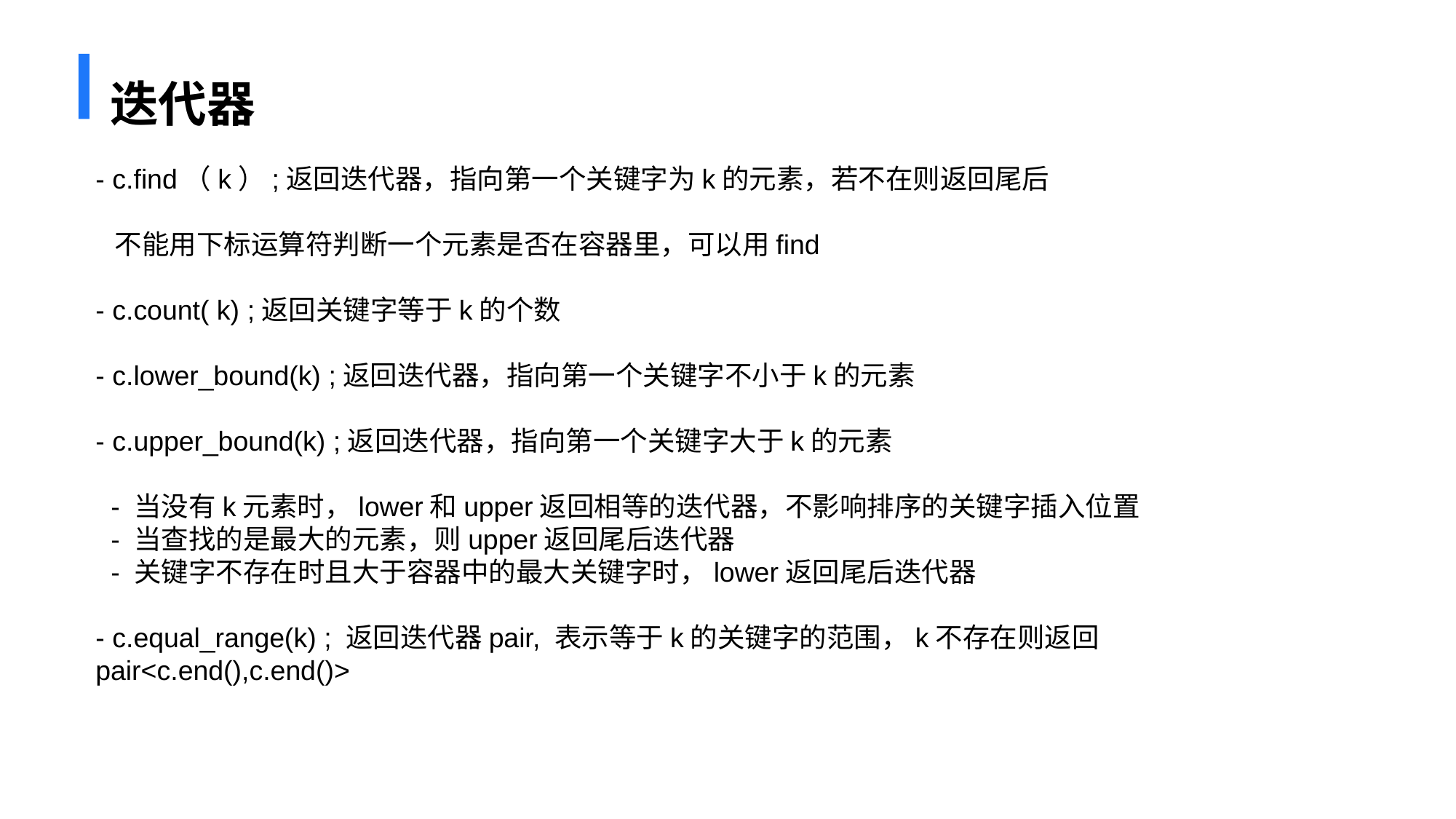

# 迭代器
- c.find（k）;返回迭代器，指向第一个关键字为k的元素，若不在则返回尾后

  不能用下标运算符判断一个元素是否在容器里，可以用find

- c.count( k) ;返回关键字等于k的个数

- c.lower_bound(k) ;返回迭代器，指向第一个关键字不小于k的元素

- c.upper_bound(k) ;返回迭代器，指向第一个关键字大于k的元素

  - 当没有k元素时，lower和upper返回相等的迭代器，不影响排序的关键字插入位置
  - 当查找的是最大的元素，则upper返回尾后迭代器
  - 关键字不存在时且大于容器中的最大关键字时，lower返回尾后迭代器

- c.equal_range(k) ; 返回迭代器pair, 表示等于k的关键字的范围，k不存在则返回pair<c.end(),c.end()>